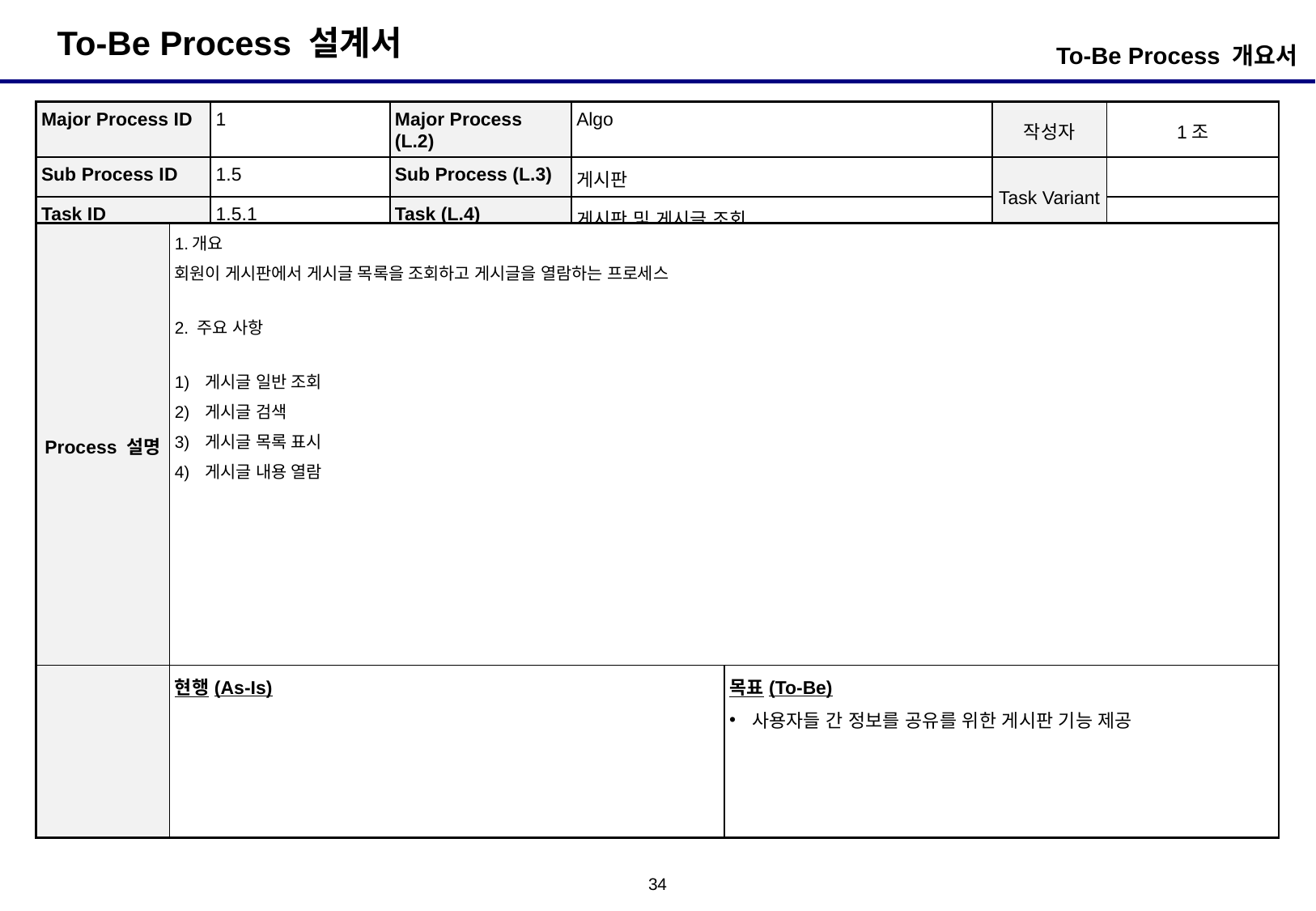

To-Be Process 개요서
| Major Process ID | 1 | Major Process (L.2) | Algo | 작성자 | 1조 |
| --- | --- | --- | --- | --- | --- |
| Sub Process ID | 1.5 | Sub Process (L.3) | 게시판 | Task Variant |  |
| Task ID | 1.5.1 | Task (L.4) | 게시판 및 게시글 조회 |  |  |
| Process 설명 | 1.개요 회원이 게시판에서 게시글 목록을 조회하고 게시글을 열람하는 프로세스 2. 주요 사항 게시글 일반 조회 게시글 검색 게시글 목록 표시 게시글 내용 열람 |  |
| --- | --- | --- |
|  | 현행(As-Is) | 목표(To-Be) 사용자들 간 정보를 공유를 위한 게시판 기능 제공 |